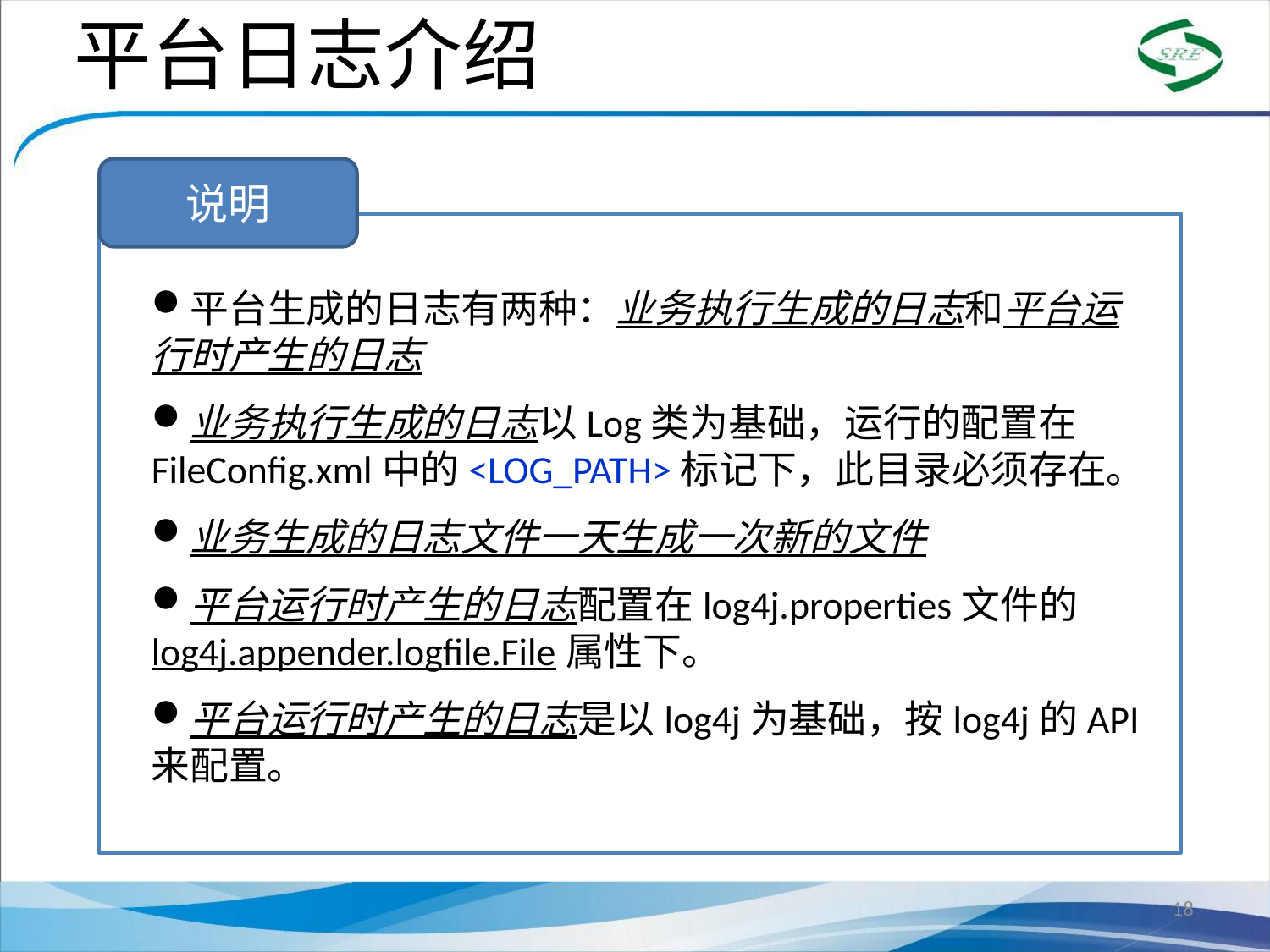

平台日志介绍
说明

平台生成的日志有两种：业务执行生成的日志和平台运行时产生的日志
业务执行生成的日志以Log类为基础，运行的配置在FileConfig.xml中的<LOG_PATH>标记下，此目录必须存在。
业务生成的日志文件一天生成一次新的文件
平台运行时产生的日志配置在log4j.properties文件的log4j.appender.logfile.File属性下。
平台运行时产生的日志是以log4j为基础，按log4j的API来配置。
18